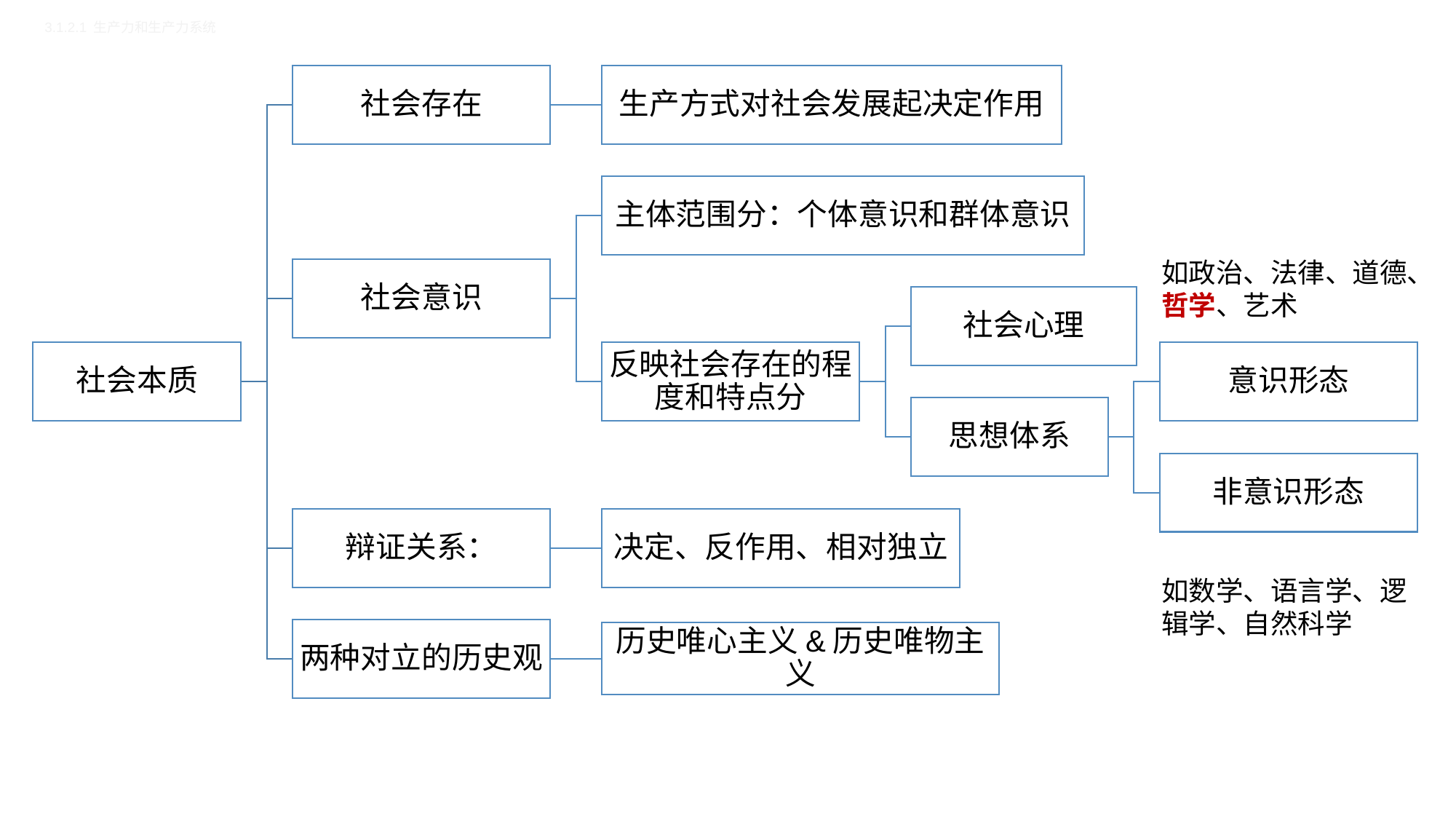

3.1.2.1 生产力和生产力系统
社会本质
社会存在
生产方式对社会发展起决定作用
社会意识
主体范围分：个体意识和群体意识
反映社会存在的程度和特点分
社会心理
思想体系
意识形态
非意识形态
辩证关系：
决定、反作用、相对独立
两种对立的历史观
历史唯心主义&历史唯物主义
如政治、法律、道德、哲学、艺术
如数学、语言学、逻辑学、自然科学